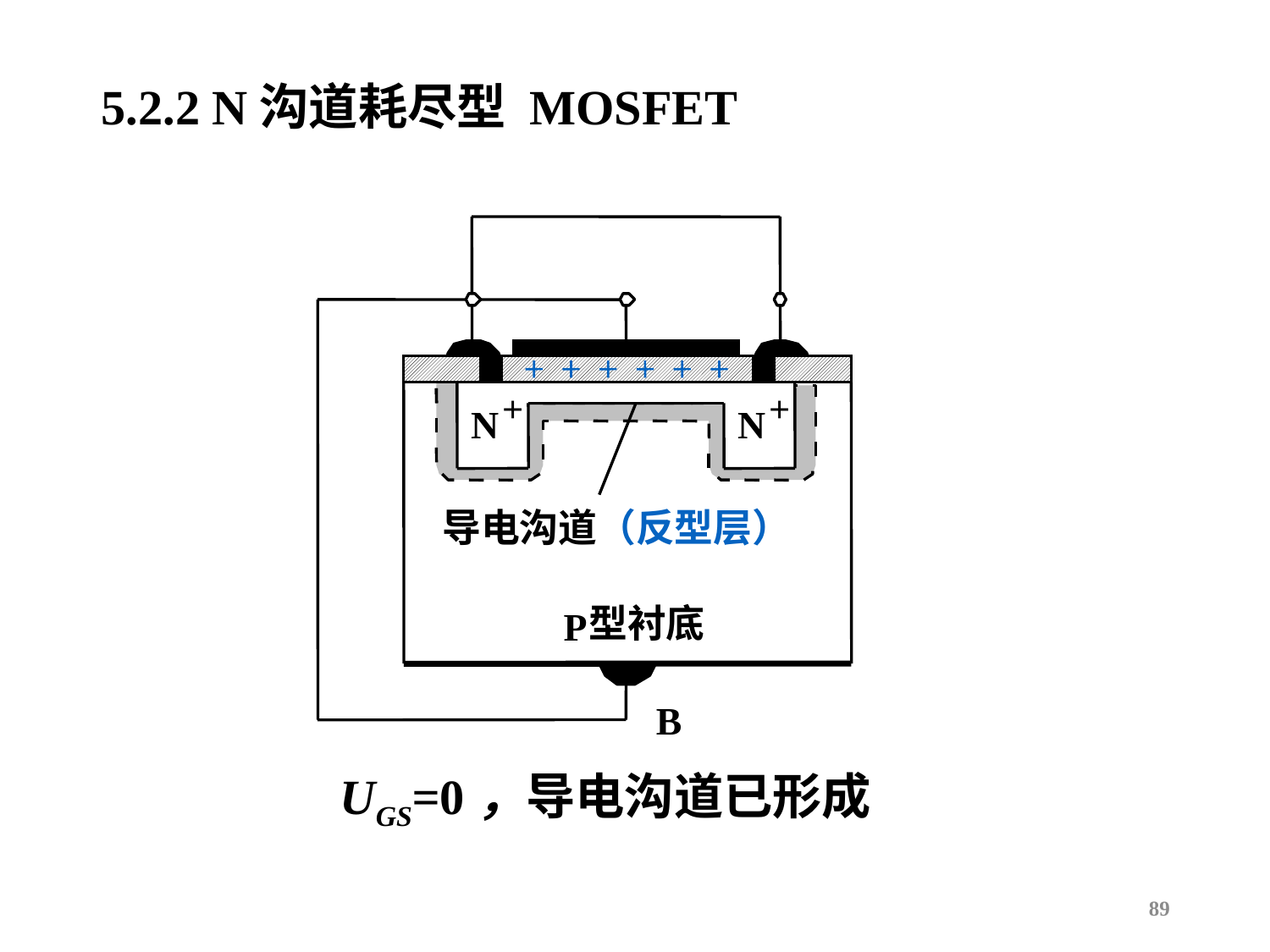

5.2.2 N沟道耗尽型 MOSFET

＋
＋

N
N

导电沟道（反型层）
型衬底
P

B

UGS=0，导电沟道已形成
89